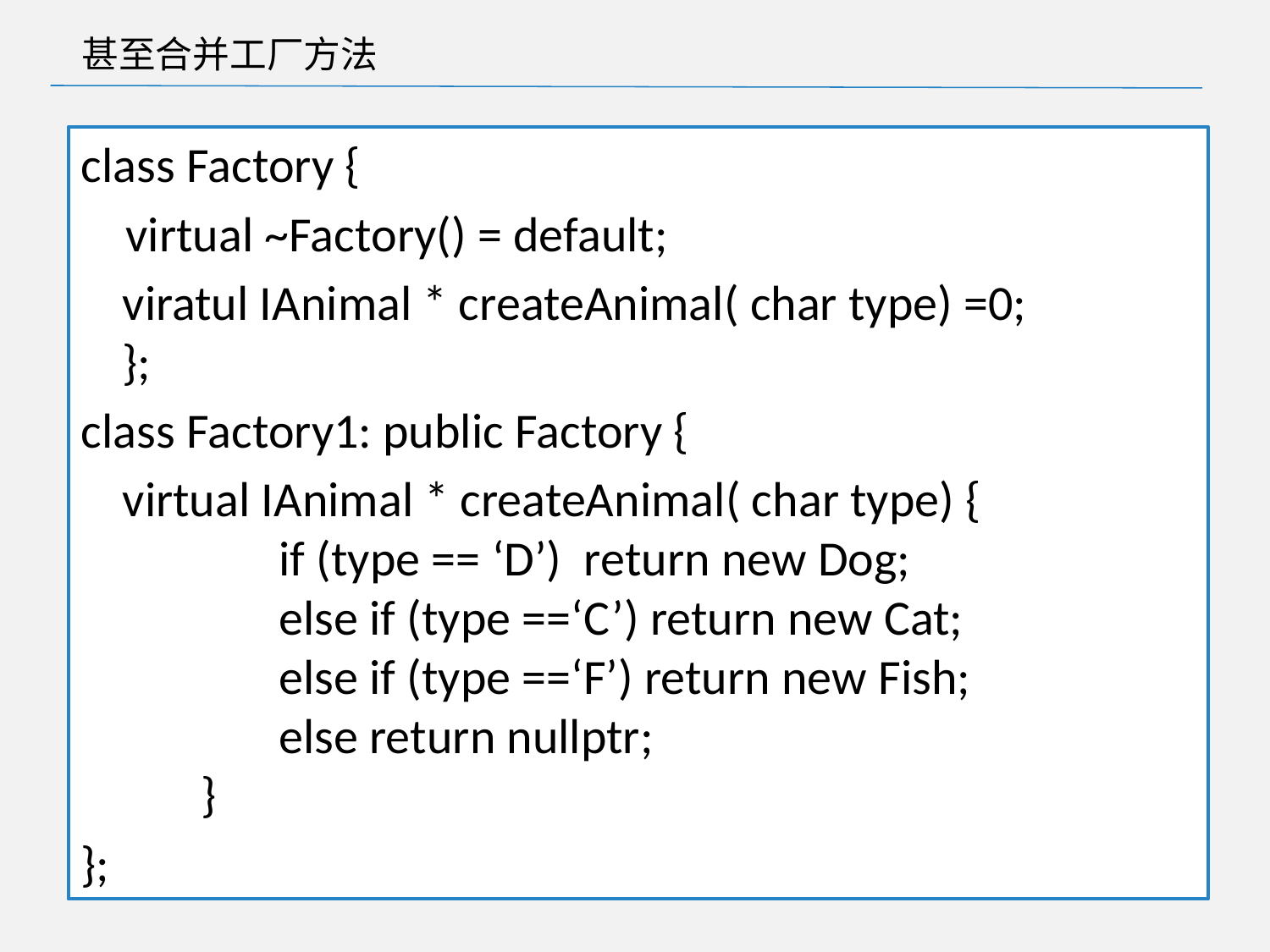

# 甚至合并工厂方法
class Factory {
    virtual ~Factory() = default;
	viratul IAnimal * createAnimal( char type) =0;
};
class Factory1: public Factory {
	virtual IAnimal * createAnimal( char type) {
              if (type == ‘D’)  return new Dog;
              else if (type ==‘C’) return new Cat;
              else if (type ==‘F’) return new Fish;
              else return nullptr;
       }
};